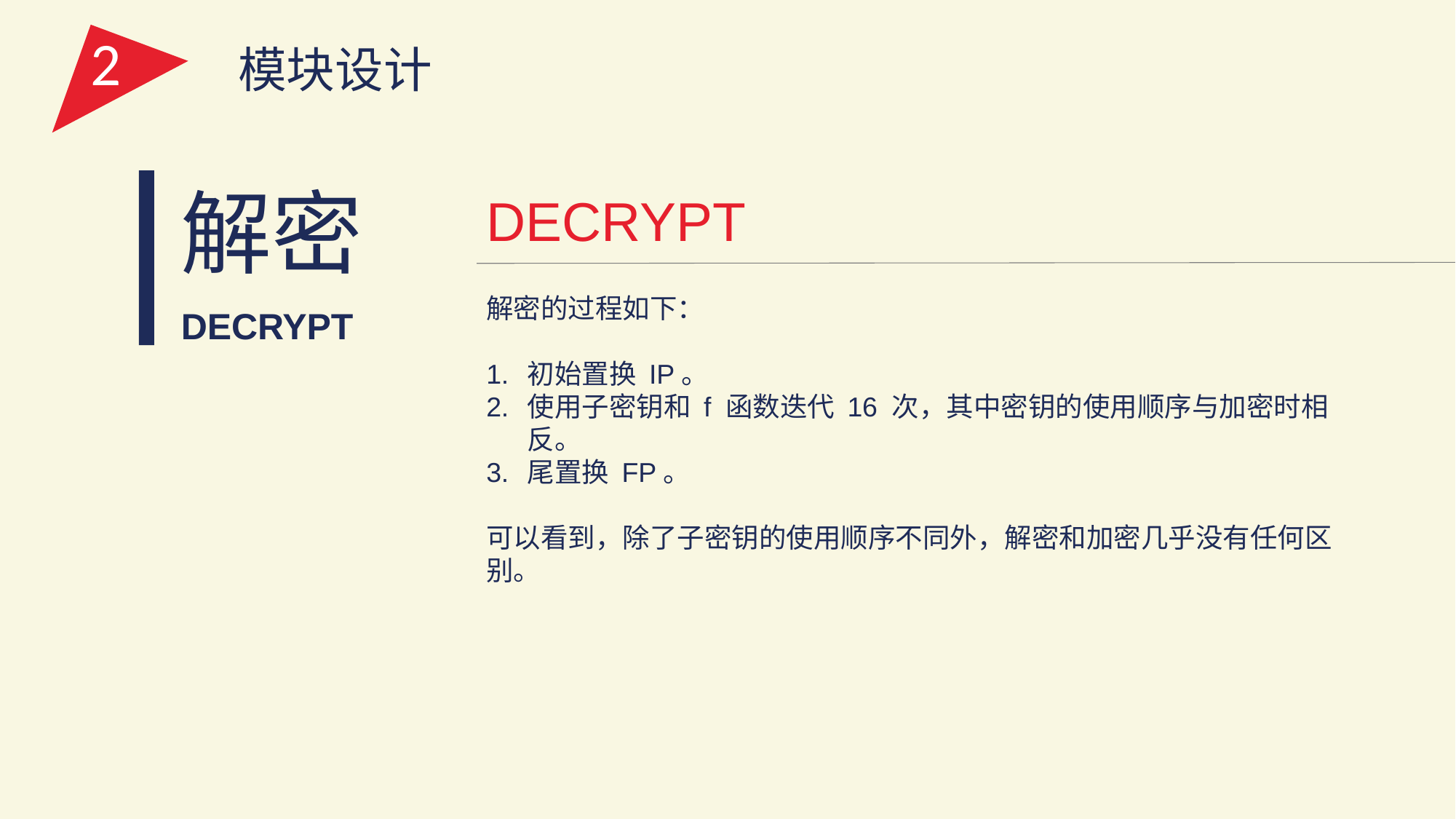

2

模块设计

解密

DECRYPT
DECRYPT

解密的过程如下：

初始置换 IP。
使用子密钥和 f 函数迭代 16 次，其中密钥的使用顺序与加密时相反。
尾置换 FP。

可以看到，除了子密钥的使用顺序不同外，解密和加密几乎没有任何区别。